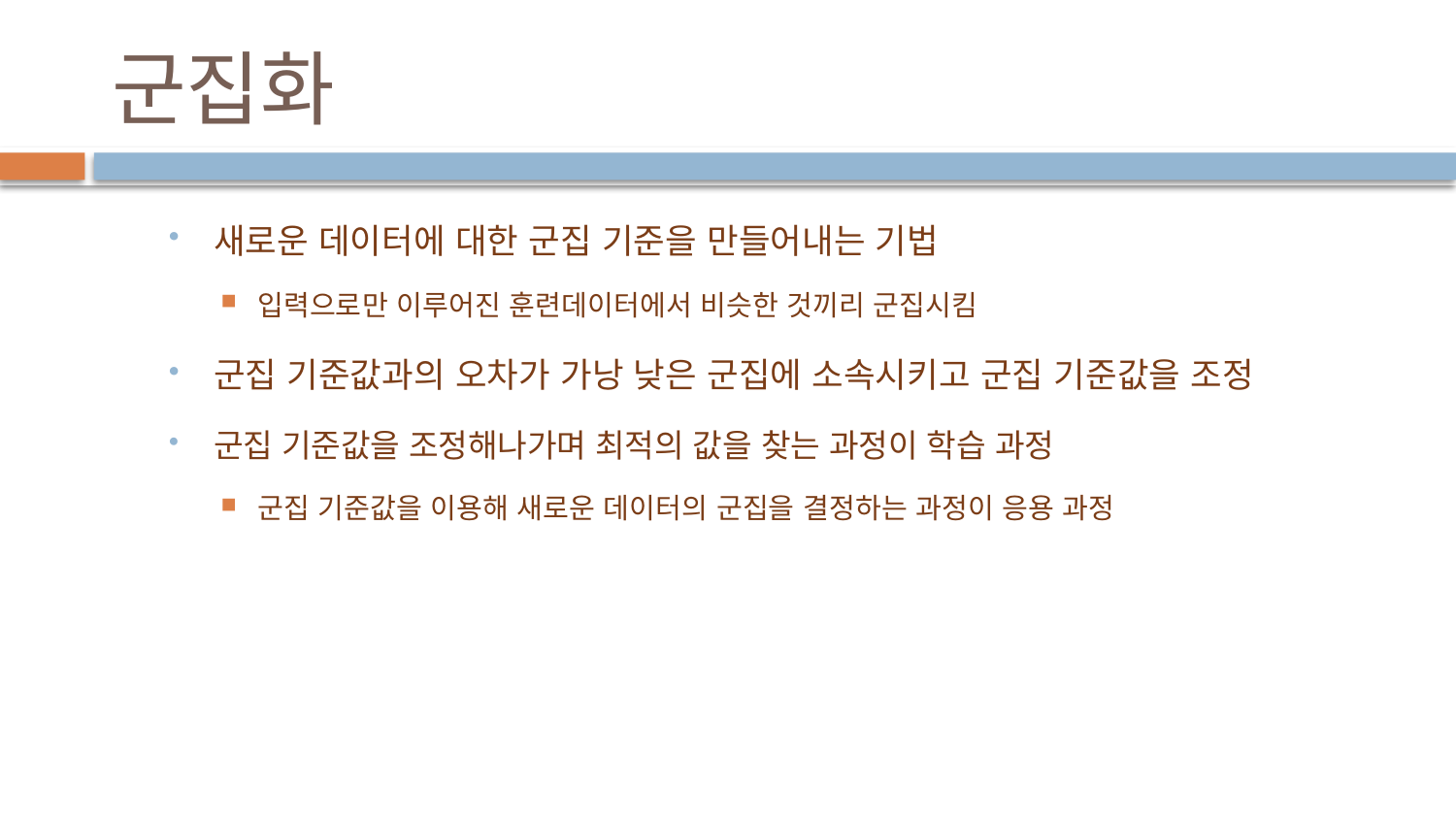

# 군집화
새로운 데이터에 대한 군집 기준을 만들어내는 기법
입력으로만 이루어진 훈련데이터에서 비슷한 것끼리 군집시킴
군집 기준값과의 오차가 가낭 낮은 군집에 소속시키고 군집 기준값을 조정
군집 기준값을 조정해나가며 최적의 값을 찾는 과정이 학습 과정
군집 기준값을 이용해 새로운 데이터의 군집을 결정하는 과정이 응용 과정